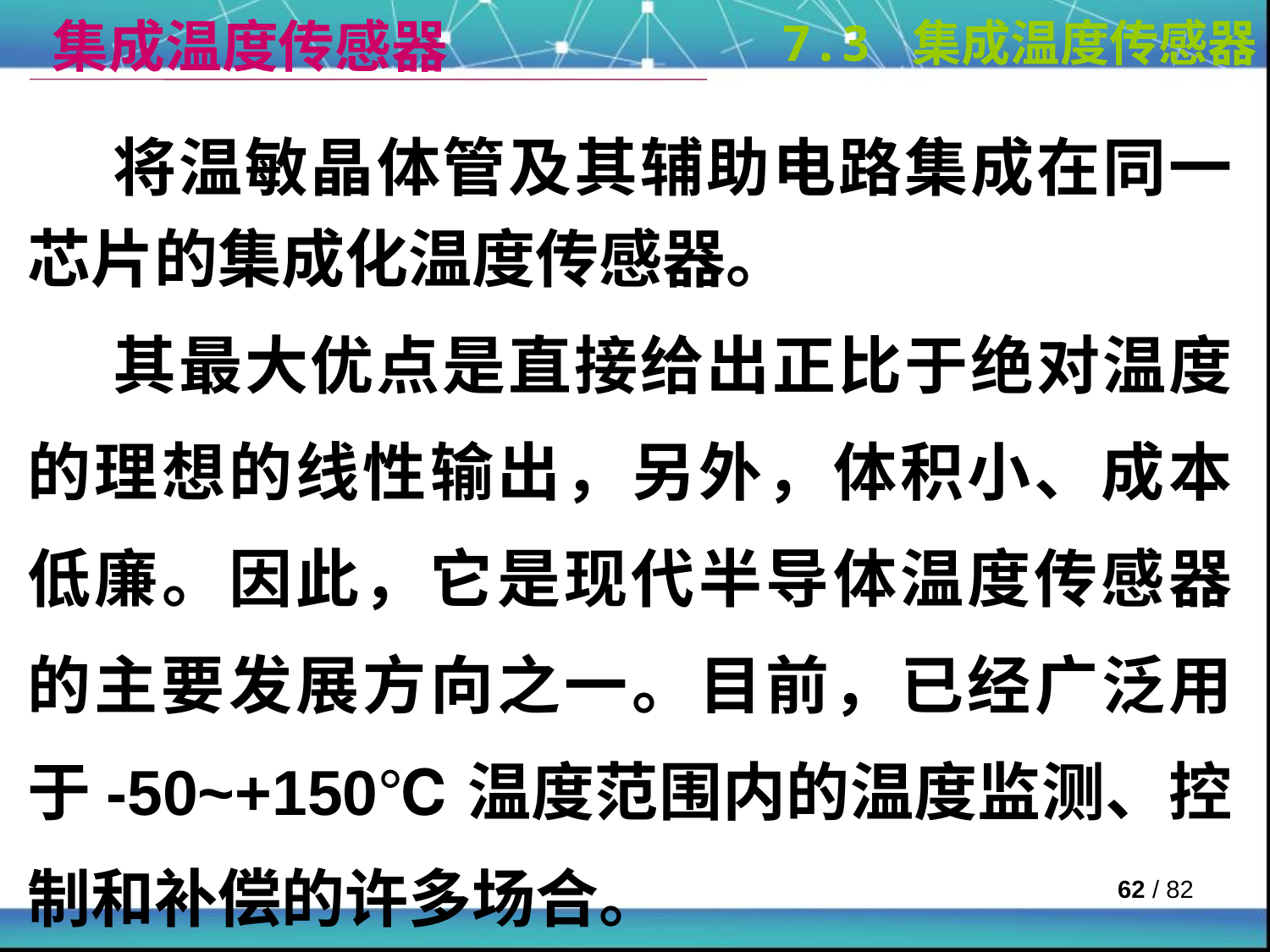

集成温度传感器
7.3 集成温度传感器

    将温敏晶体管及其辅助电路集成在同一芯片的集成化温度传感器。
    其最大优点是直接给出正比于绝对温度的理想的线性输出，另外，体积小、成本低廉。因此，它是现代半导体温度传感器的主要发展方向之一。目前，已经广泛用于-50~+150℃温度范围内的温度监测、控制和补偿的许多场合。
62 / 82